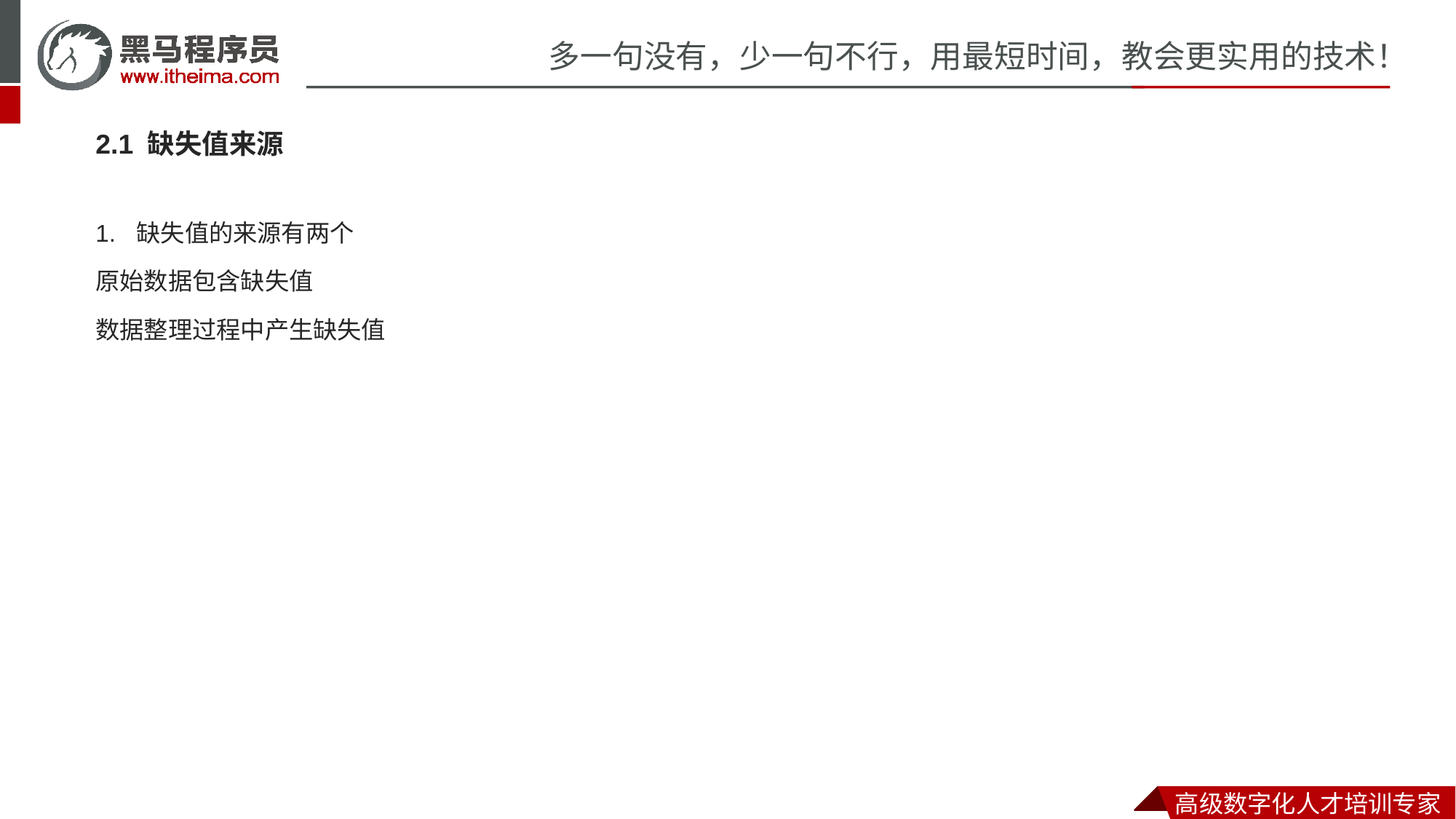

2.1 缺失值来源
缺失值的来源有两个
原始数据包含缺失值
数据整理过程中产生缺失值